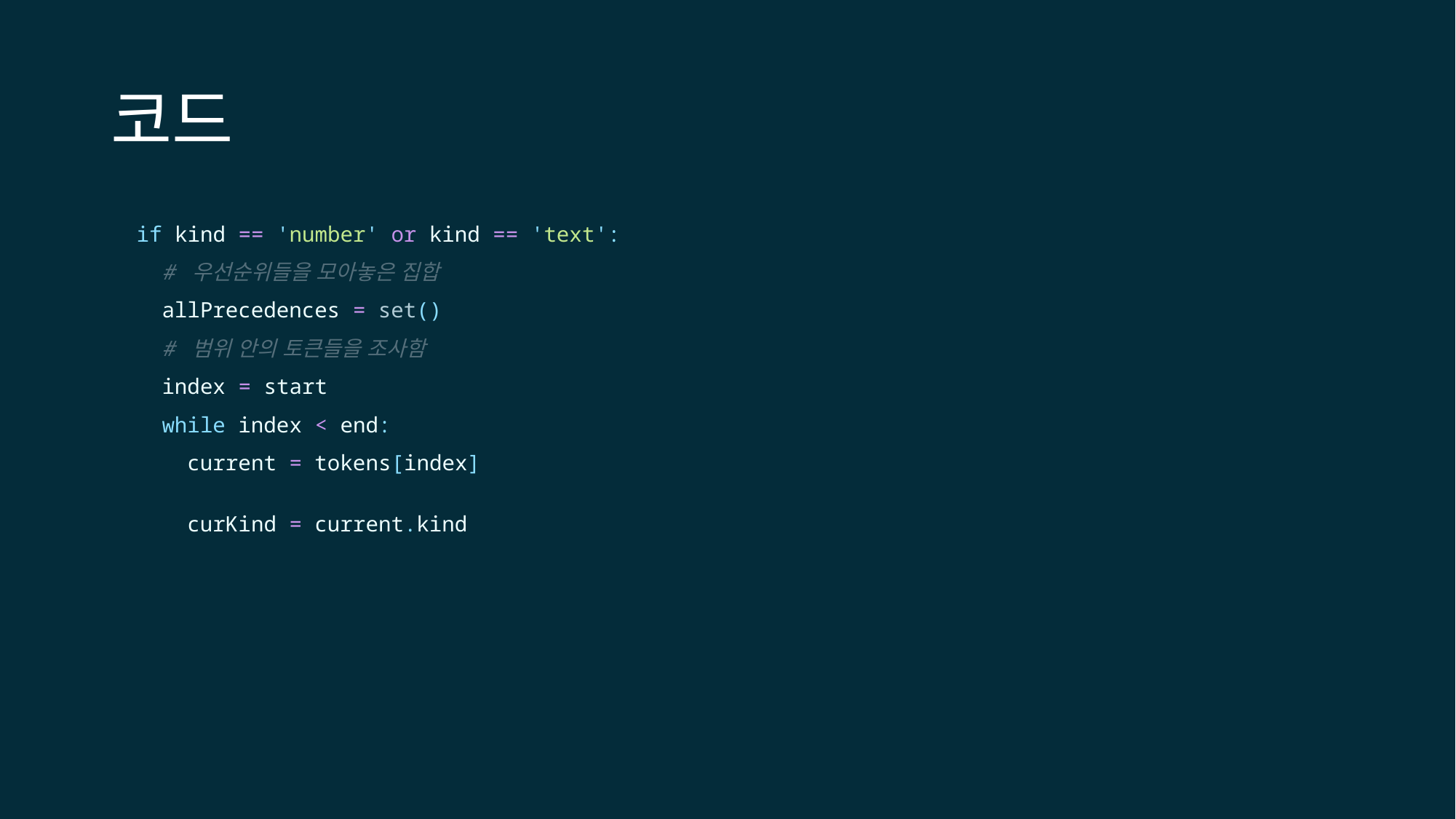

# 코드
  if kind == 'number' or kind == 'text':
    # 우선순위들을 모아놓은 집합
    allPrecedences = set()
    # 범위 안의 토큰들을 조사함
    index = start
    while index < end:
      current = tokens[index]
      curKind = current.kind